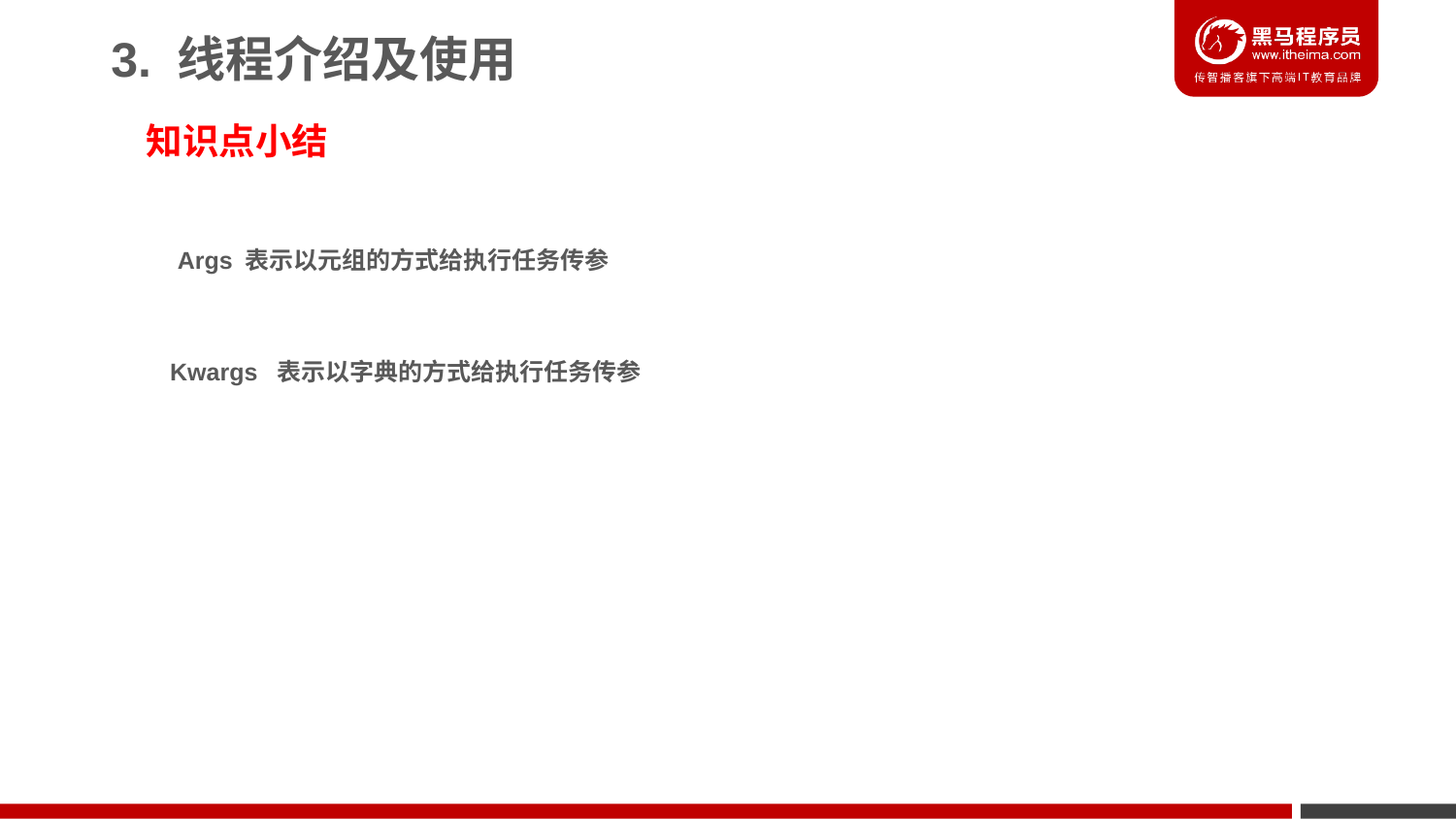

3. 线程介绍及使用
知识点小结
Args 表示以元组的方式给执行任务传参
Kwargs  表示以字典的方式给执行任务传参